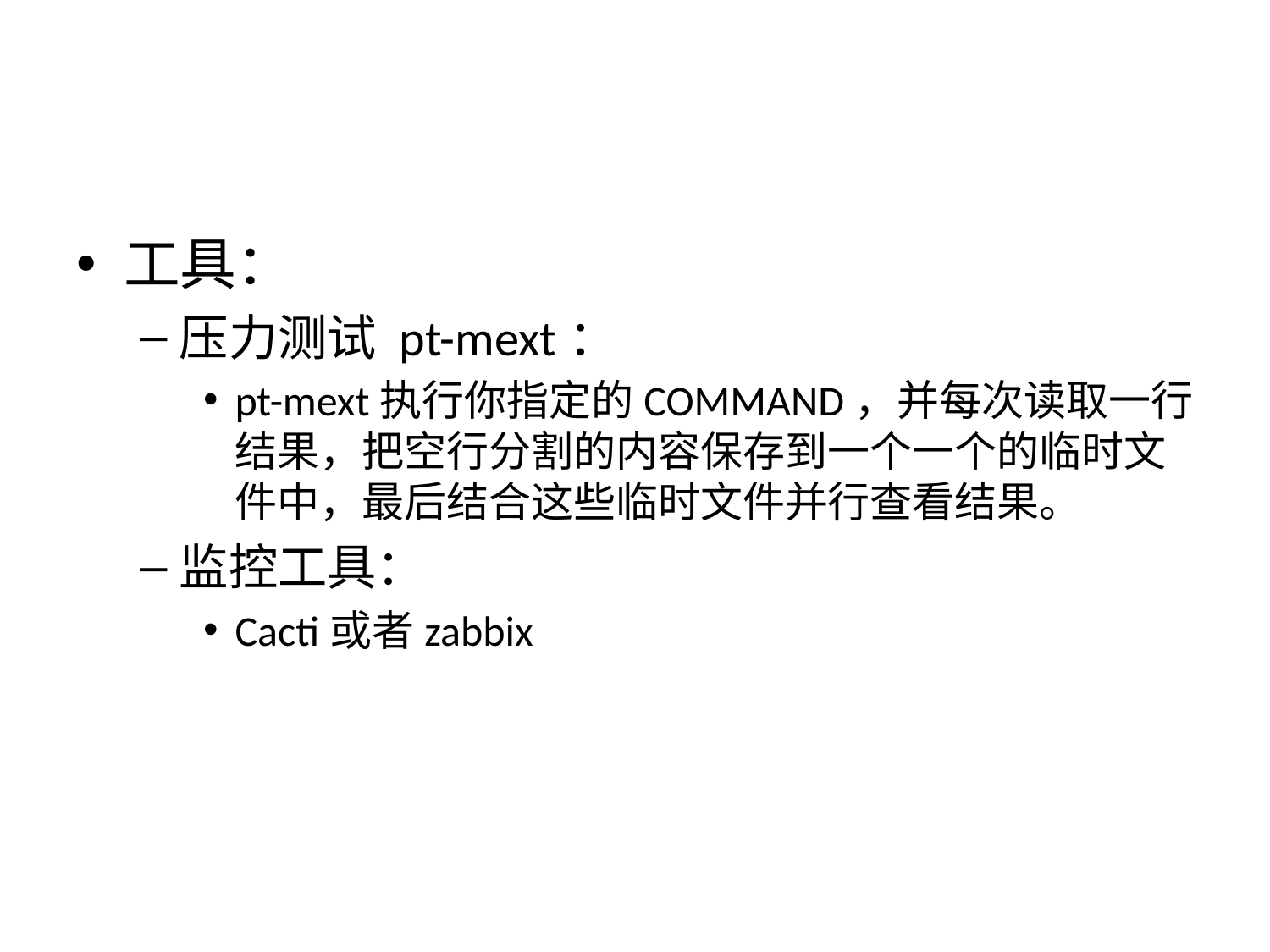

#
工具：
压力测试 pt-mext：
pt-mext执行你指定的COMMAND，并每次读取一行结果，把空行分割的内容保存到一个一个的临时文件中，最后结合这些临时文件并行查看结果。
监控工具：
Cacti或者zabbix